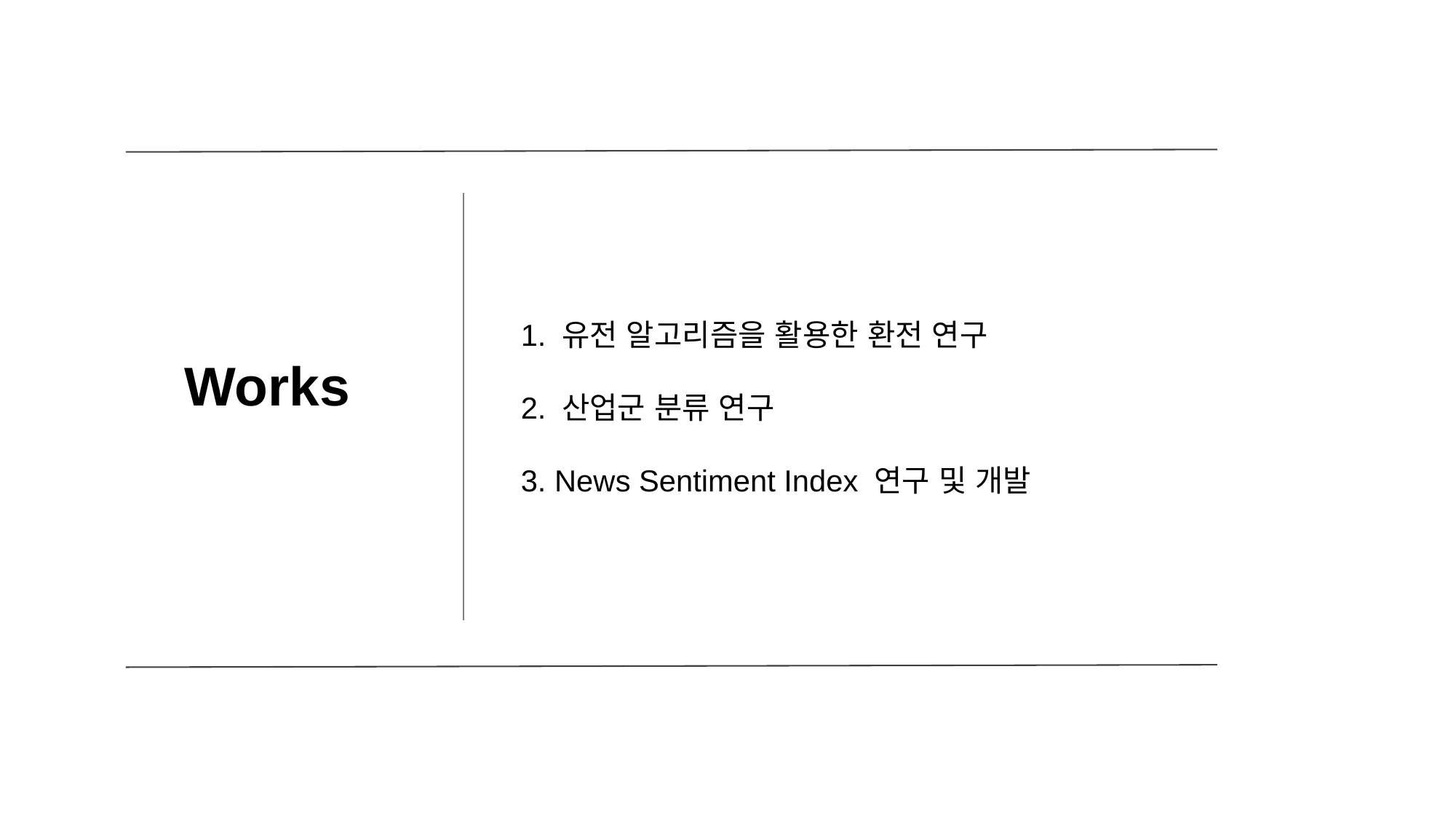

1. 유전 알고리즘을 활용한 환전 연구
2. 산업군 분류 연구
3. News Sentiment Index 연구 및 개발
Works